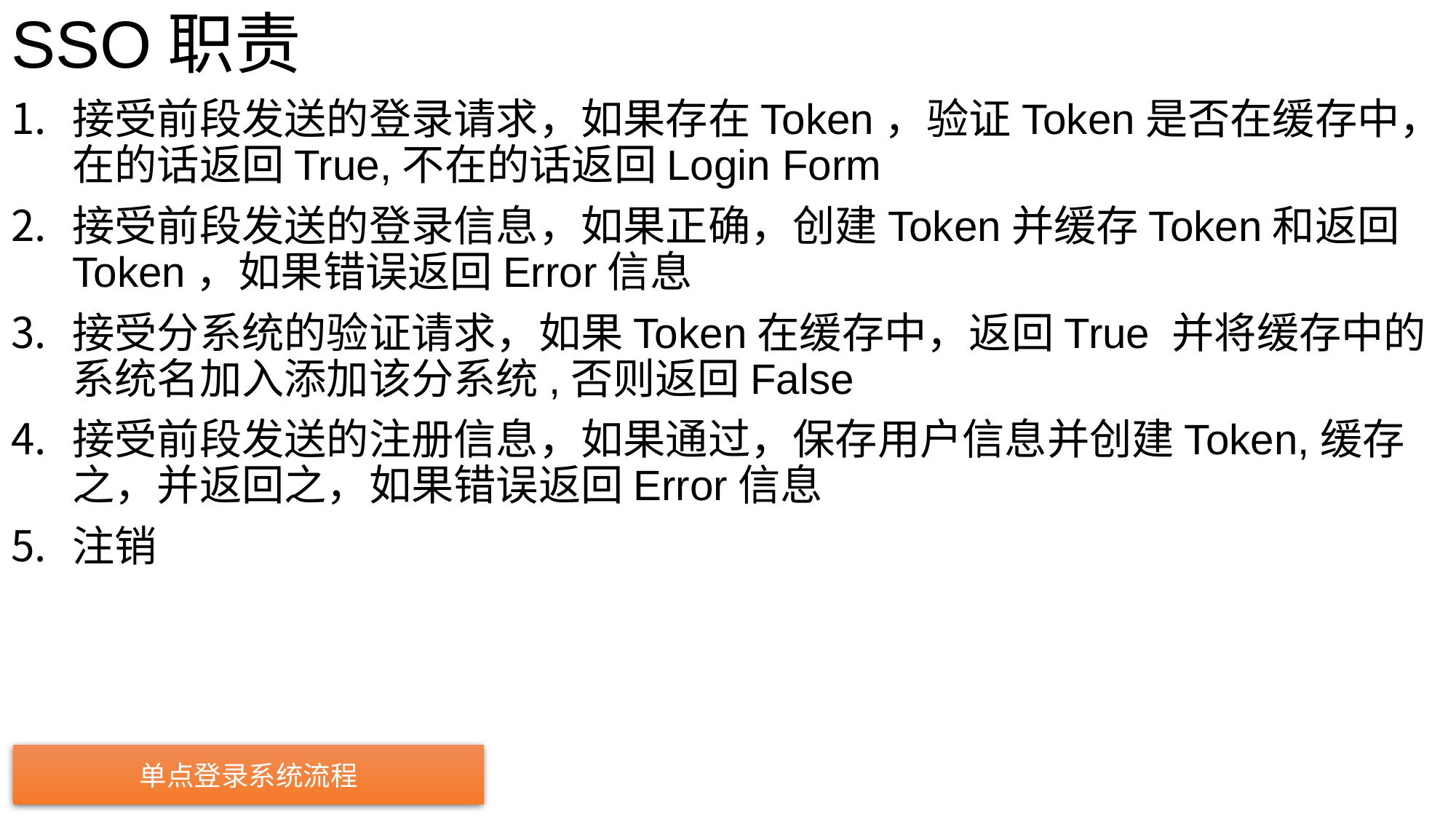

# SSO职责
接受前段发送的登录请求，如果存在Token，验证Token是否在缓存中，在的话返回True,不在的话返回Login Form
接受前段发送的登录信息，如果正确，创建Token并缓存Token和返回Token，如果错误返回Error信息
接受分系统的验证请求，如果Token在缓存中，返回True 并将缓存中的系统名加入添加该分系统,否则返回False
接受前段发送的注册信息，如果通过，保存用户信息并创建Token,缓存之，并返回之，如果错误返回Error信息
注销

单点登录系统流程